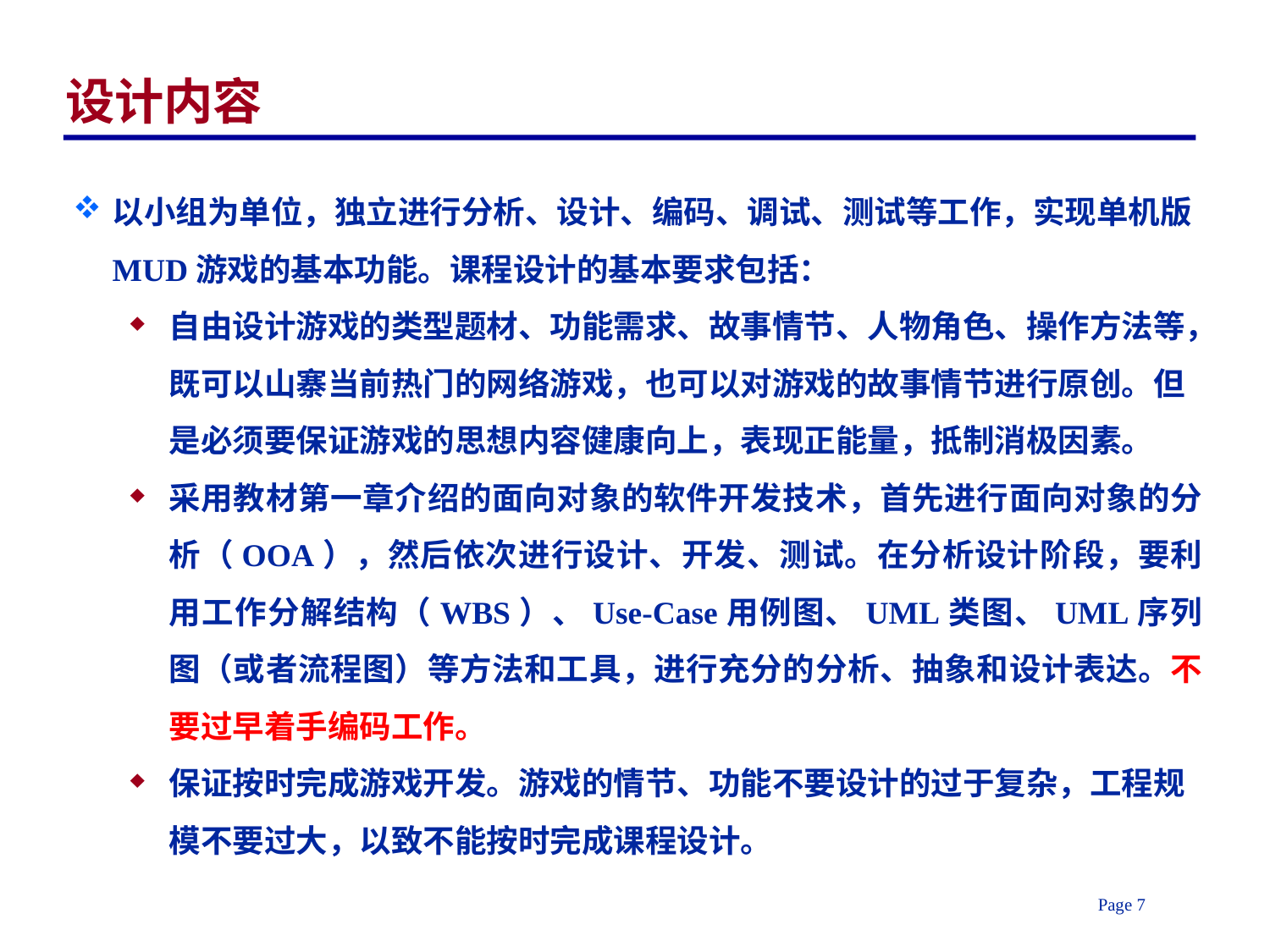

# 设计内容
以小组为单位，独立进行分析、设计、编码、调试、测试等工作，实现单机版MUD游戏的基本功能。课程设计的基本要求包括：
自由设计游戏的类型题材、功能需求、故事情节、人物角色、操作方法等，既可以山寨当前热门的网络游戏，也可以对游戏的故事情节进行原创。但是必须要保证游戏的思想内容健康向上，表现正能量，抵制消极因素。
采用教材第一章介绍的面向对象的软件开发技术，首先进行面向对象的分析（OOA），然后依次进行设计、开发、测试。在分析设计阶段，要利用工作分解结构（WBS）、Use-Case用例图、UML类图、UML序列图（或者流程图）等方法和工具，进行充分的分析、抽象和设计表达。不要过早着手编码工作。
保证按时完成游戏开发。游戏的情节、功能不要设计的过于复杂，工程规模不要过大，以致不能按时完成课程设计。